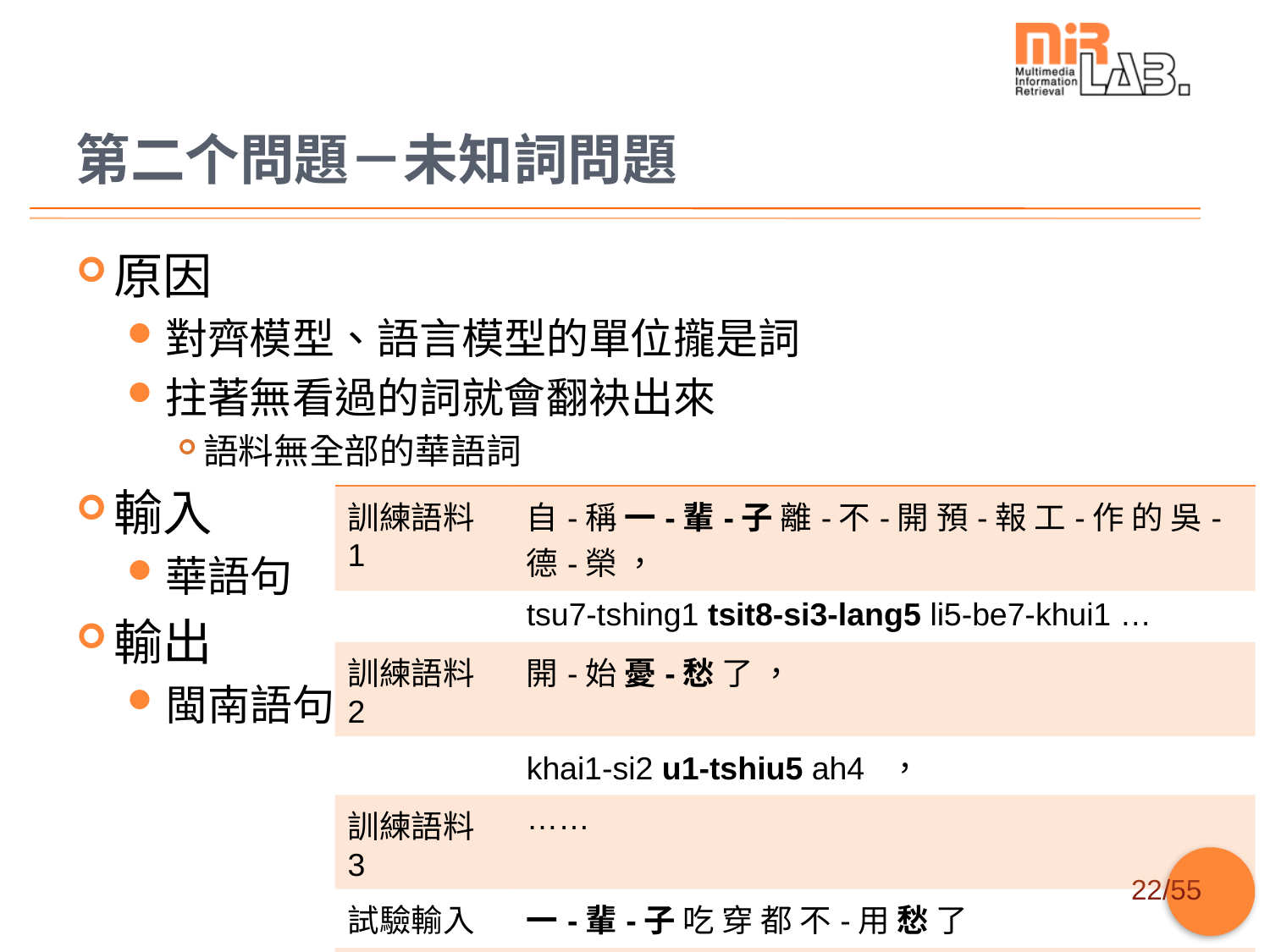

# 第二个問題－未知詞問題
原因
對齊模型、語言模型的單位攏是詞
拄著無看過的詞就會翻袂出來
語料無全部的華語詞
輸入
華語句
輸出
閩南語句
| 訓練語料1 | 自-稱 一-輩-子 離-不-開 預-報 工-作 的 吳-德-榮 ， |
| --- | --- |
|  | tsu7-tshing1 tsit8-si3-lang5 li5-be7-khui1 … |
| 訓練語料2 | 開-始 憂-愁 了 ， |
|  | khai1-si2 u1-tshiu5 ah4 ， |
| 訓練語料3 | …… |
| 試驗輸入 | 一-輩-子 吃 穿 都 不-用 愁 了 |
| 翻譯結果 | tsit8-si3-lang5 tsiah8 tshing7 long2 m7-bian2 愁 |